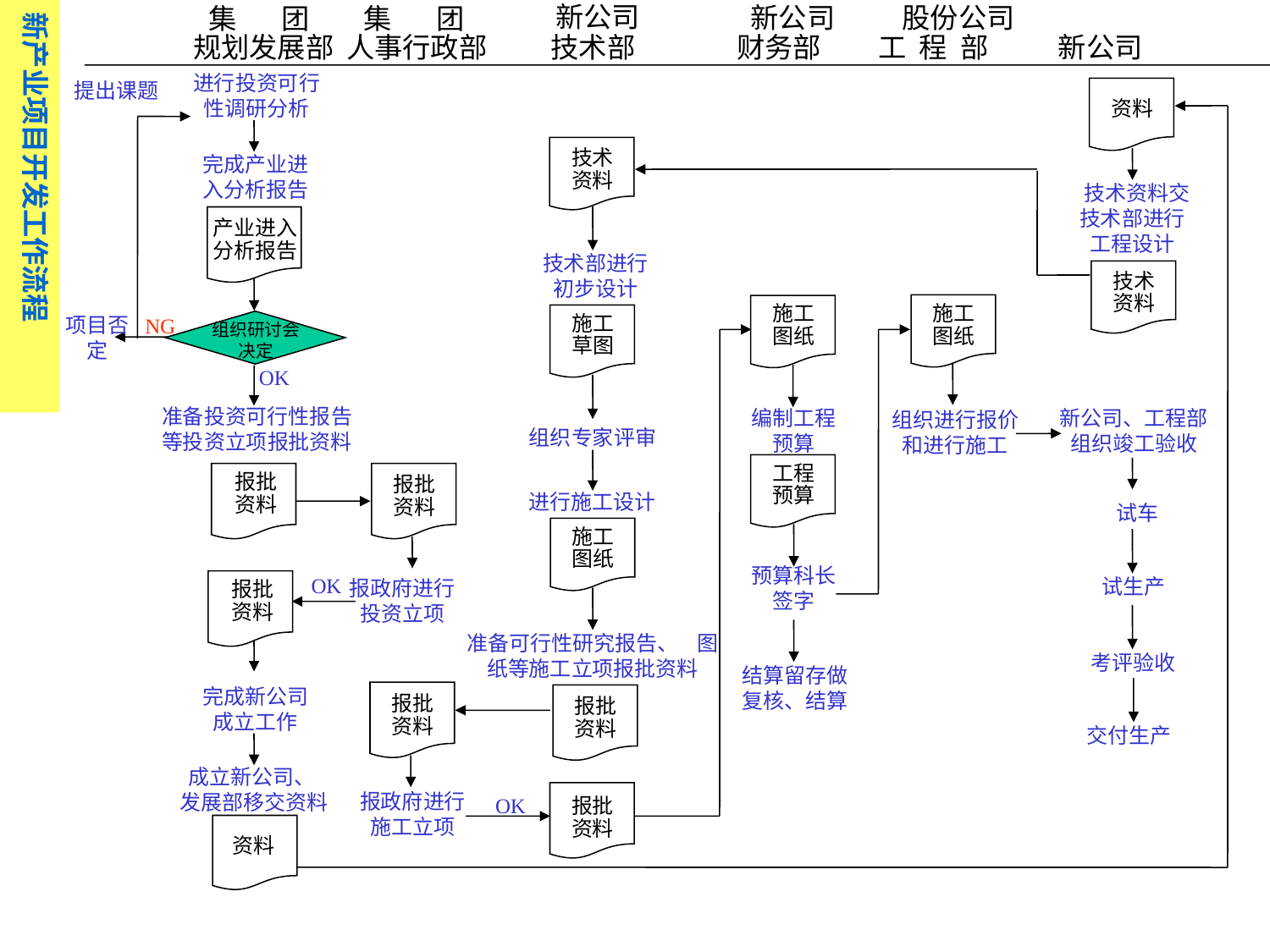

新产业项目开发工作流程
新公司
新公司
股份公司
集       团
集       团
 规划发展部  人事行政部          技术部                财务部         工  程  部           新公司
进行投资可行性调研分析

提出课题

资料

技术资料
完成产业进入分析报告

 技术资料交技术部进行工程设计

产业进入分析报告
技术部进行初步设计

技术资料

施工图纸
施工图纸

项目否定
施工草图
NG

组织研讨会决定

OK

准备投资可行性报告等投资立项报批资料
新公司、工程部组织竣工验收
编制工程预算
组织进行报价和进行施工
组织专家评审

工程预算

报批资料
报批资料
进行施工设计
试车

施工图纸

预算科长签字
OK
试生产
报政府进行投资立项

报批资料

准备可行性研究报告、    图纸等施工立项报批资料

考评验收
结算留存做复核、结算
完成新公司成立工作

报批资料
报批资料

交付生产

成立新公司、  发展部移交资料
报政府进行施工立项

OK
报批资料

资料

45